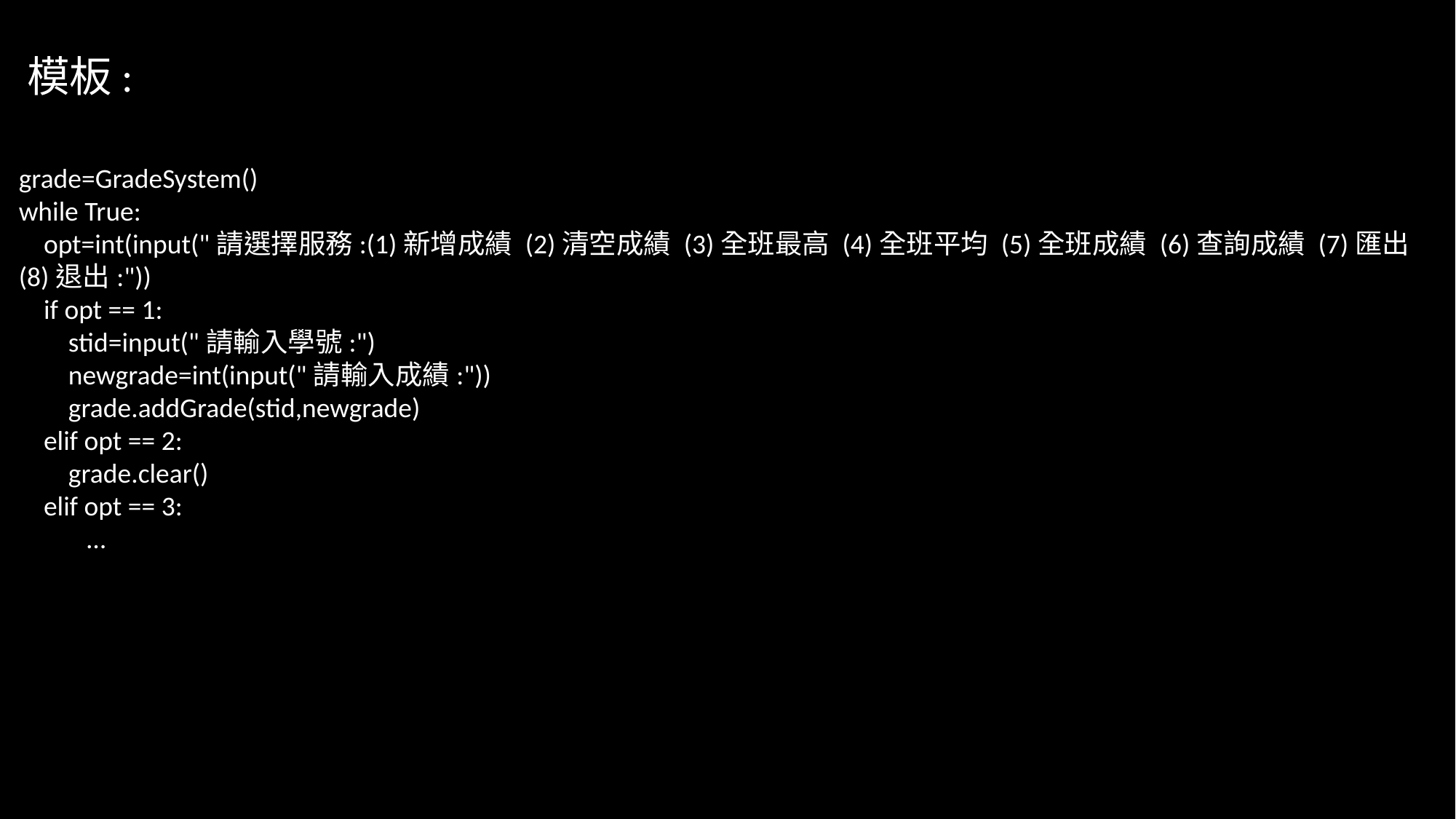

模板:

grade=GradeSystem()
while True:
    opt=int(input("請選擇服務:(1)新增成績 (2)清空成績 (3)全班最高 (4)全班平均 (5)全班成績 (6)查詢成績 (7)匯出 (8)退出:"))
    if opt == 1:
        stid=input("請輸入學號:")
        newgrade=int(input("請輸入成績:"))
        grade.addGrade(stid,newgrade)
    elif opt == 2:
        grade.clear()
    elif opt == 3:
           …